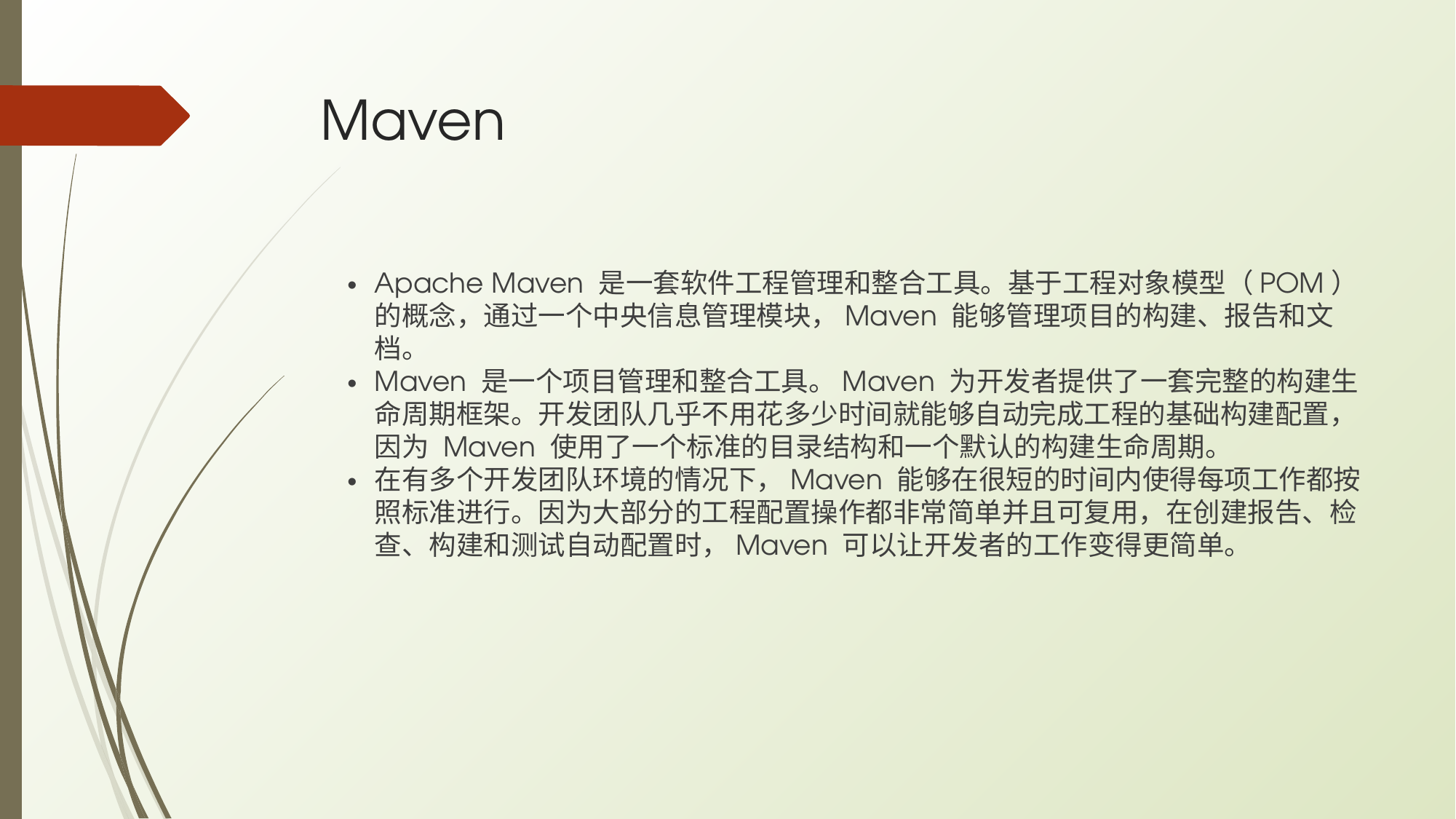

# Maven
Apache Maven 是一套软件工程管理和整合工具。基于工程对象模型（POM）的概念，通过一个中央信息管理模块，Maven 能够管理项目的构建、报告和文档。
Maven 是一个项目管理和整合工具。Maven 为开发者提供了一套完整的构建生命周期框架。开发团队几乎不用花多少时间就能够自动完成工程的基础构建配置，因为 Maven 使用了一个标准的目录结构和一个默认的构建生命周期。
在有多个开发团队环境的情况下，Maven 能够在很短的时间内使得每项工作都按照标准进行。因为大部分的工程配置操作都非常简单并且可复用，在创建报告、检查、构建和测试自动配置时，Maven 可以让开发者的工作变得更简单。